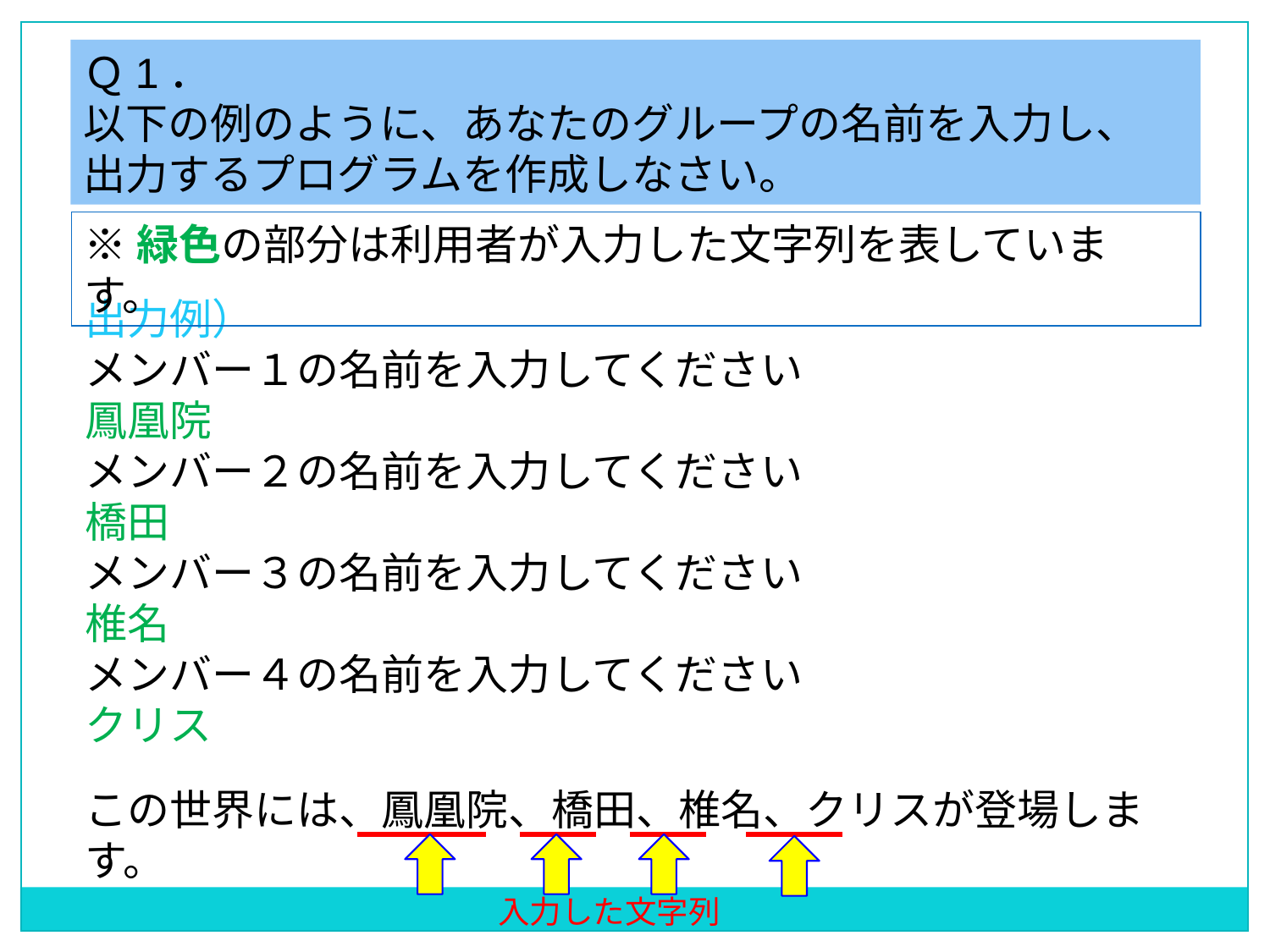

Ｑ1．
以下の例のように、あなたのグループの名前を入力し、
出力するプログラムを作成しなさい。
※緑色の部分は利用者が入力した文字列を表しています。
出力例）
メンバー１の名前を入力してください
鳳凰院
メンバー２の名前を入力してください
橋田
メンバー３の名前を入力してください
椎名
メンバー４の名前を入力してください
クリス

この世界には、鳳凰院、橋田、椎名、クリスが登場します。

入力した文字列